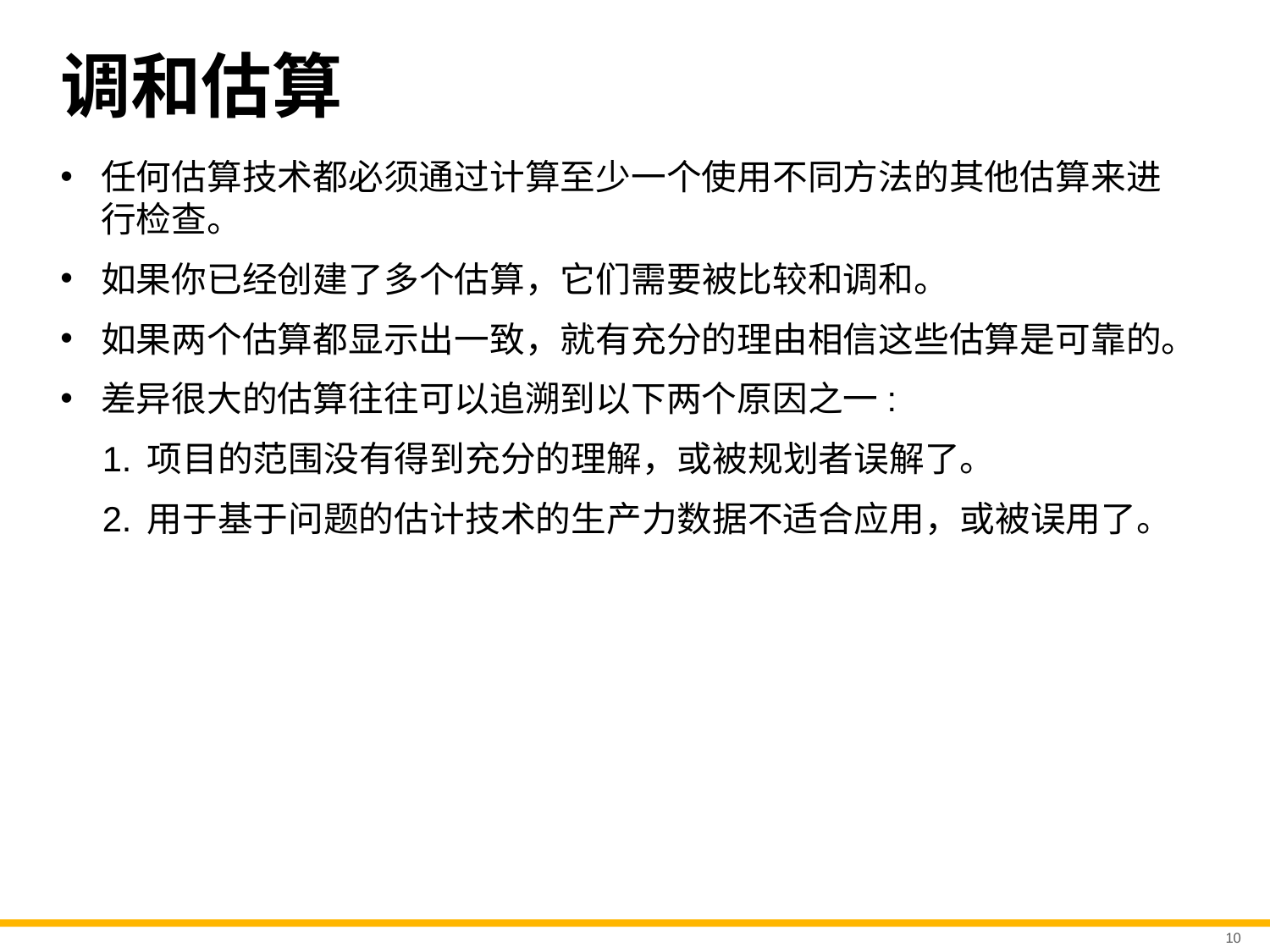

# 调和估算
任何估算技术都必须通过计算至少一个使用不同方法的其他估算来进行检查。
如果你已经创建了多个估算，它们需要被比较和调和。
如果两个估算都显示出一致，就有充分的理由相信这些估算是可靠的。
差异很大的估算往往可以追溯到以下两个原因之一:
项目的范围没有得到充分的理解，或被规划者误解了。
用于基于问题的估计技术的生产力数据不适合应用，或被误用了。
10